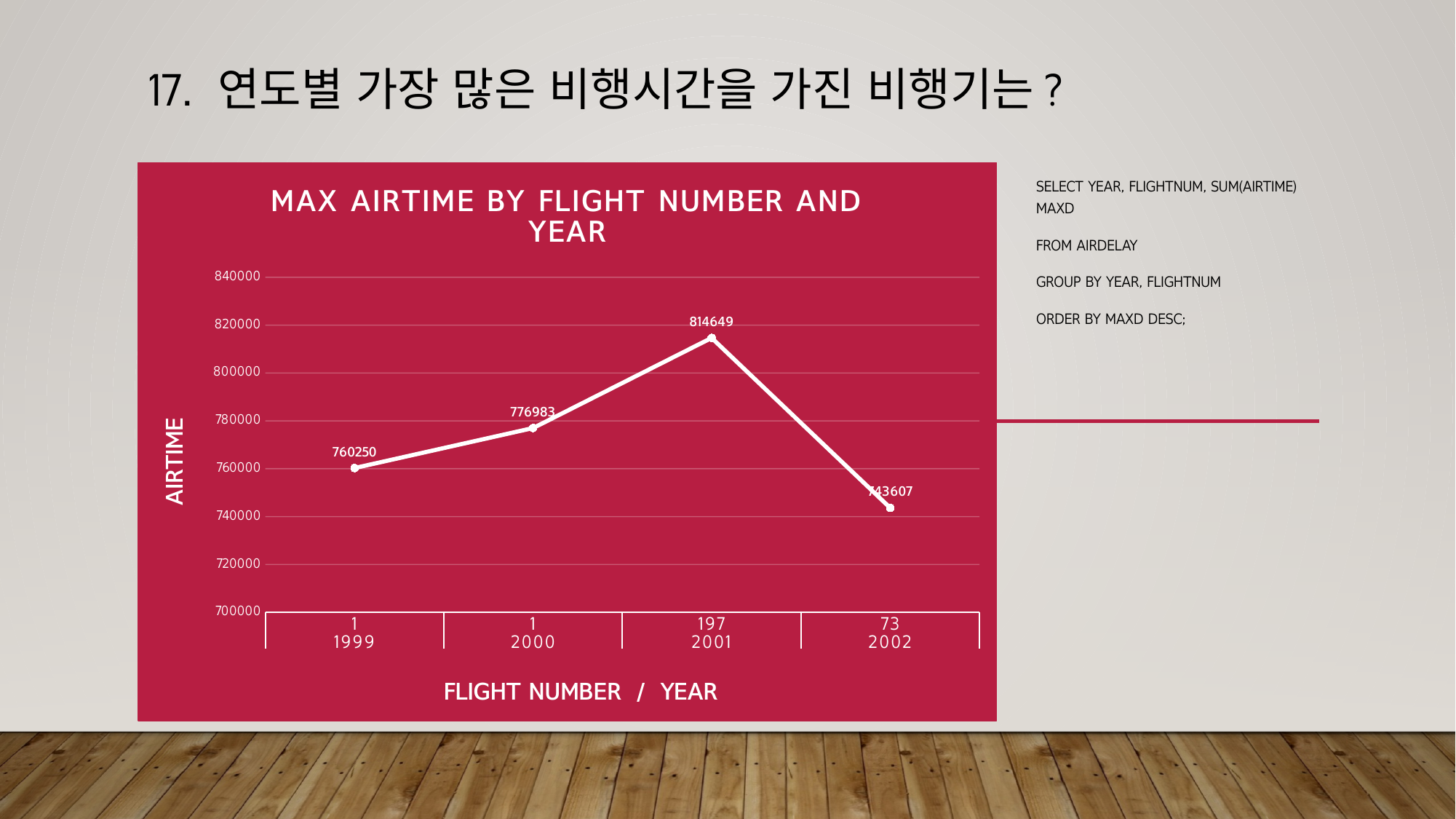

# 17. 연도별 가장 많은 비행시간을 가진 비행기는?

### Chart: MAX AIRTIME BY FLIGHT NUMBER AND YEAR

| Category | 요약 |
|---|---|
| 1 | 760250.0 |
| 1 | 776983.0 |
| 197 | 814649.0 |
| 73 | 743607.0 |
SELECT YEAR, FLIGHTNUM, SUM(AIRTIME) MAXD
FROM AIRDELAY
GROUP BY YEAR, FLIGHTNUM
ORDER BY MAXD DESC;